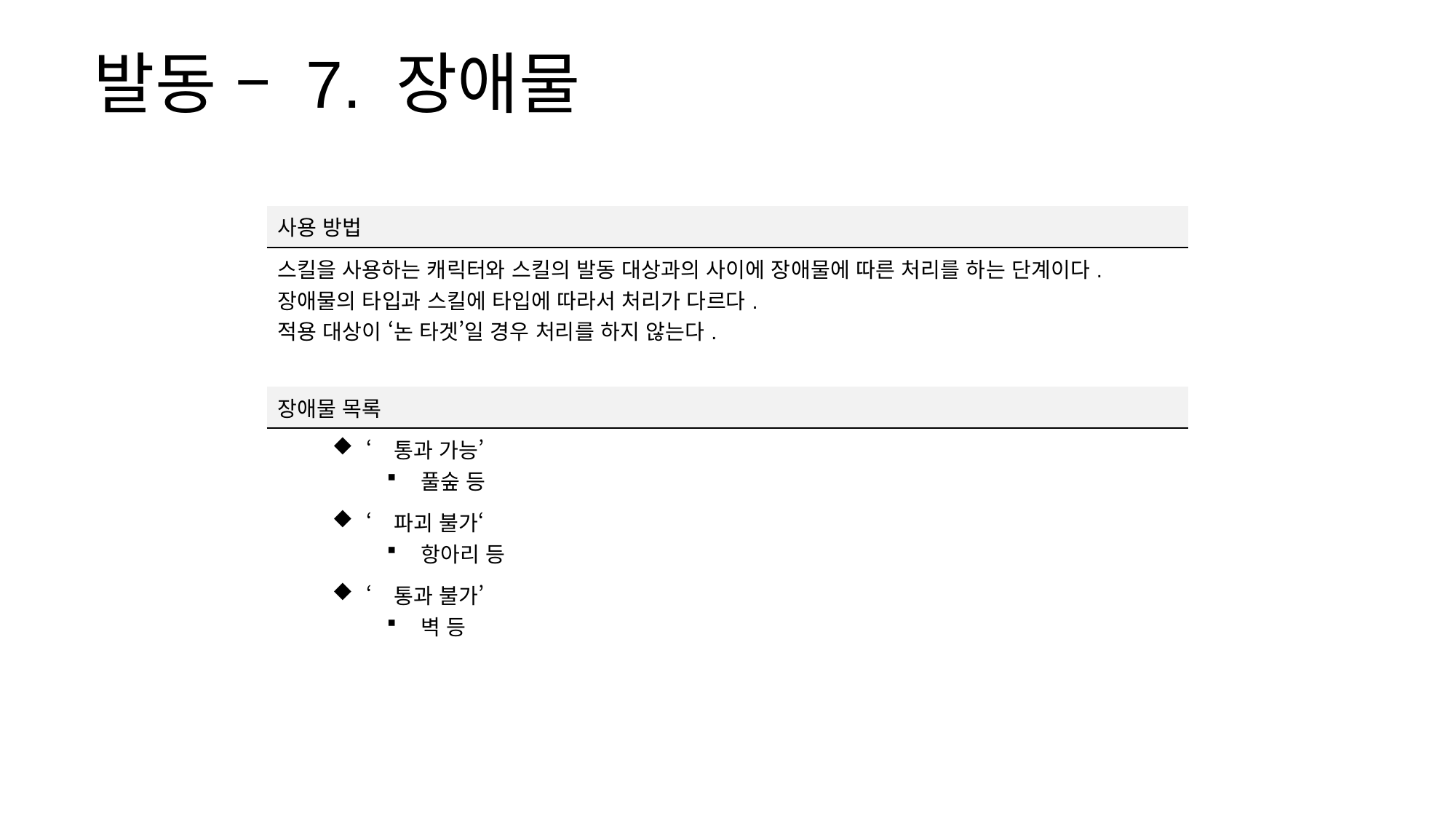

발동 – 7. 장애물
| 사용 방법 |
| --- |
| 스킬을 사용하는 캐릭터와 스킬의 발동 대상과의 사이에 장애물에 따른 처리를 하는 단계이다. 장애물의 타입과 스킬에 타입에 따라서 처리가 다르다. 적용 대상이 ‘논 타겟’일 경우 처리를 하지 않는다. |
|  |
| 장애물 목록 |
| ‘통과 가능’ 풀숲 등 |
| ‘파괴 불가‘ 항아리 등 |
| ‘통과 불가’ 벽 등 |